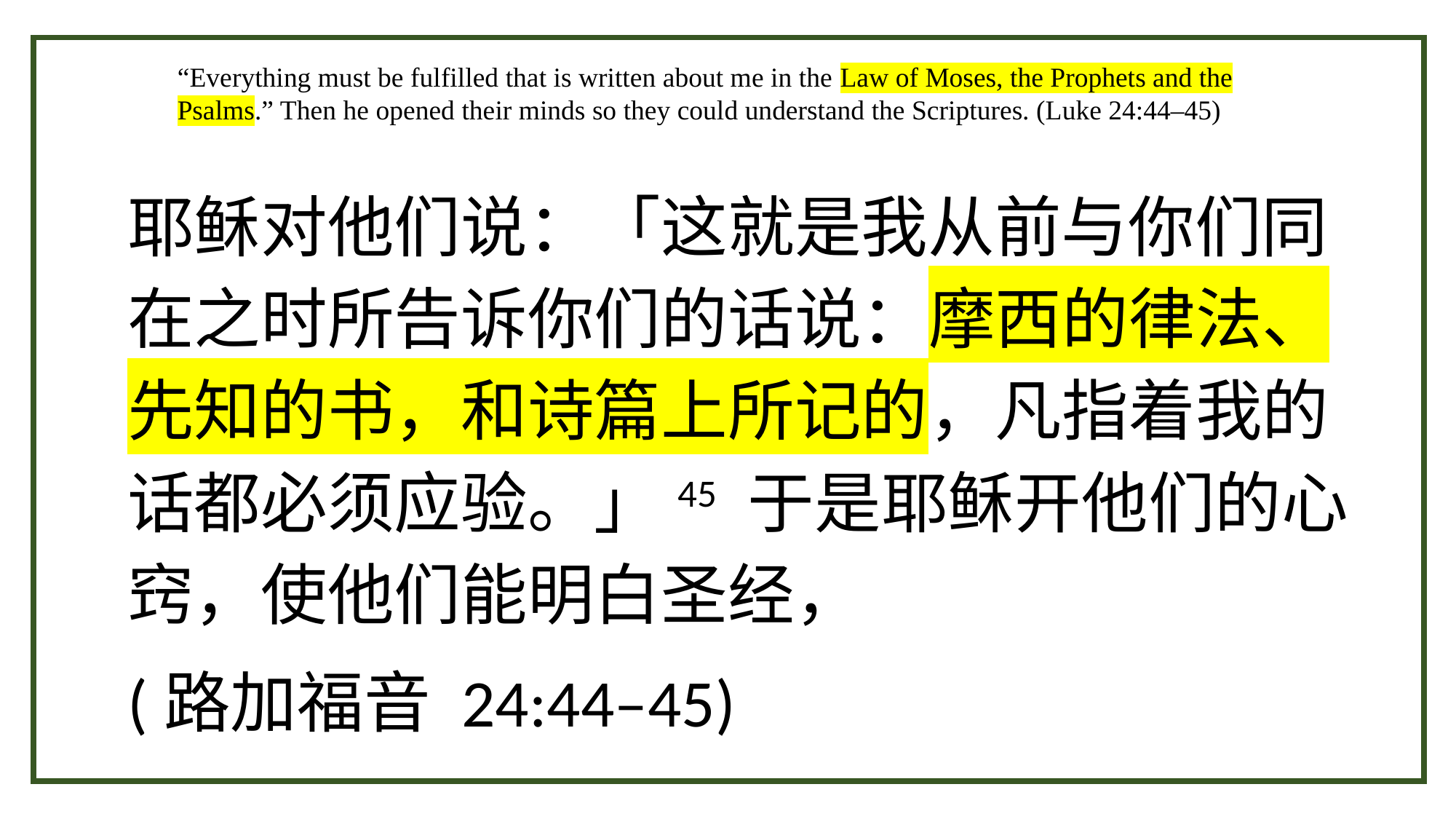

“Everything must be fulfilled that is written about me in the Law of Moses, the Prophets and the Psalms.” Then he opened their minds so they could understand the Scriptures. (Luke 24:44–45)
耶稣对他们说：「这就是我从前与你们同在之时所告诉你们的话说：摩西的律法、先知的书，和诗篇上所记的，凡指着我的话都必须应验。」45 于是耶稣开他们的心窍，使他们能明白圣经，
(路加福音 24:44–45)